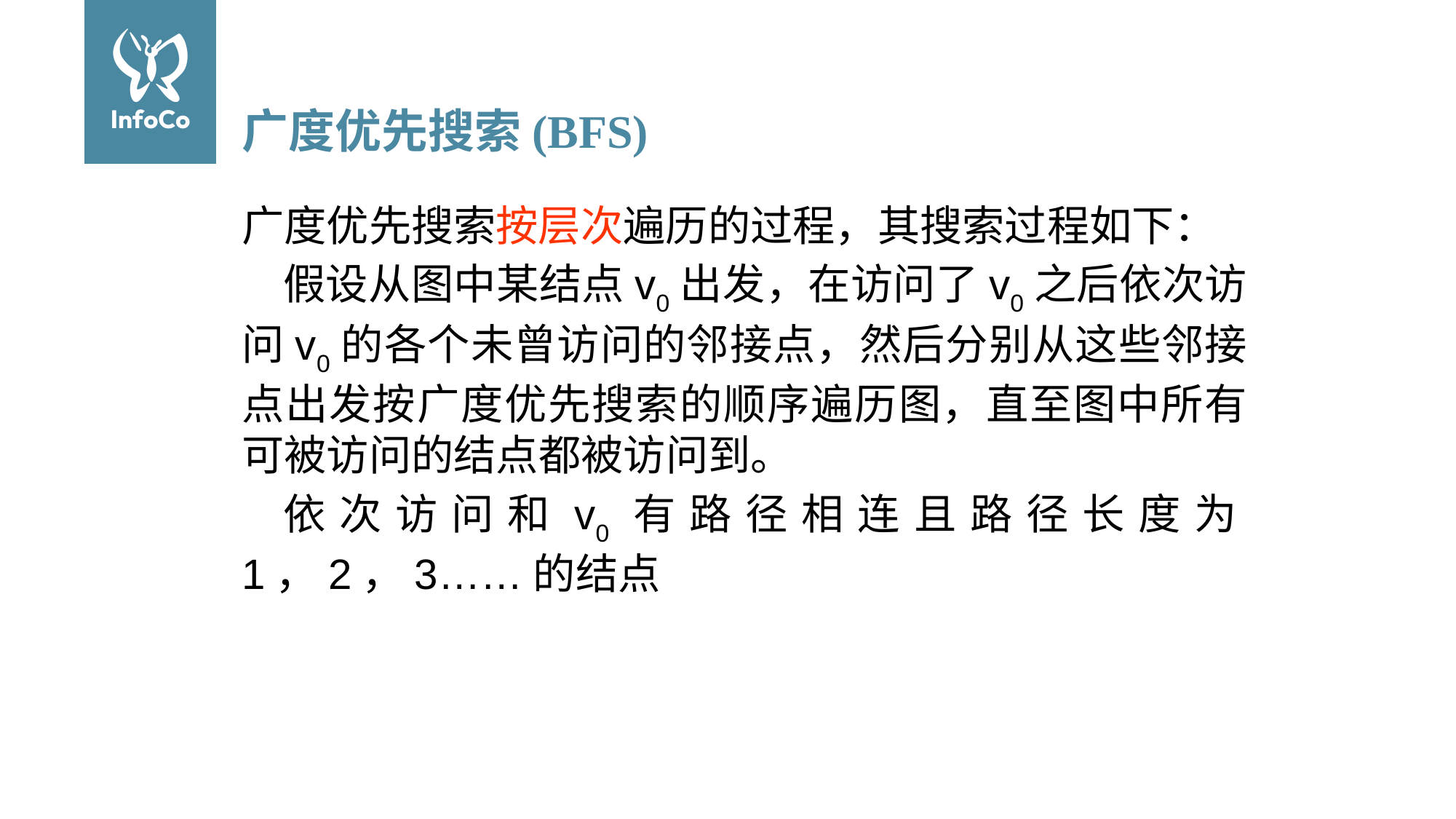

# 广度优先搜索(BFS)
广度优先搜索按层次遍历的过程，其搜索过程如下：
假设从图中某结点v0出发，在访问了v0之后依次访问v0的各个未曾访问的邻接点，然后分别从这些邻接点出发按广度优先搜索的顺序遍历图，直至图中所有可被访问的结点都被访问到。
依次访问和v0有路径相连且路径长度为1，2，3……的结点